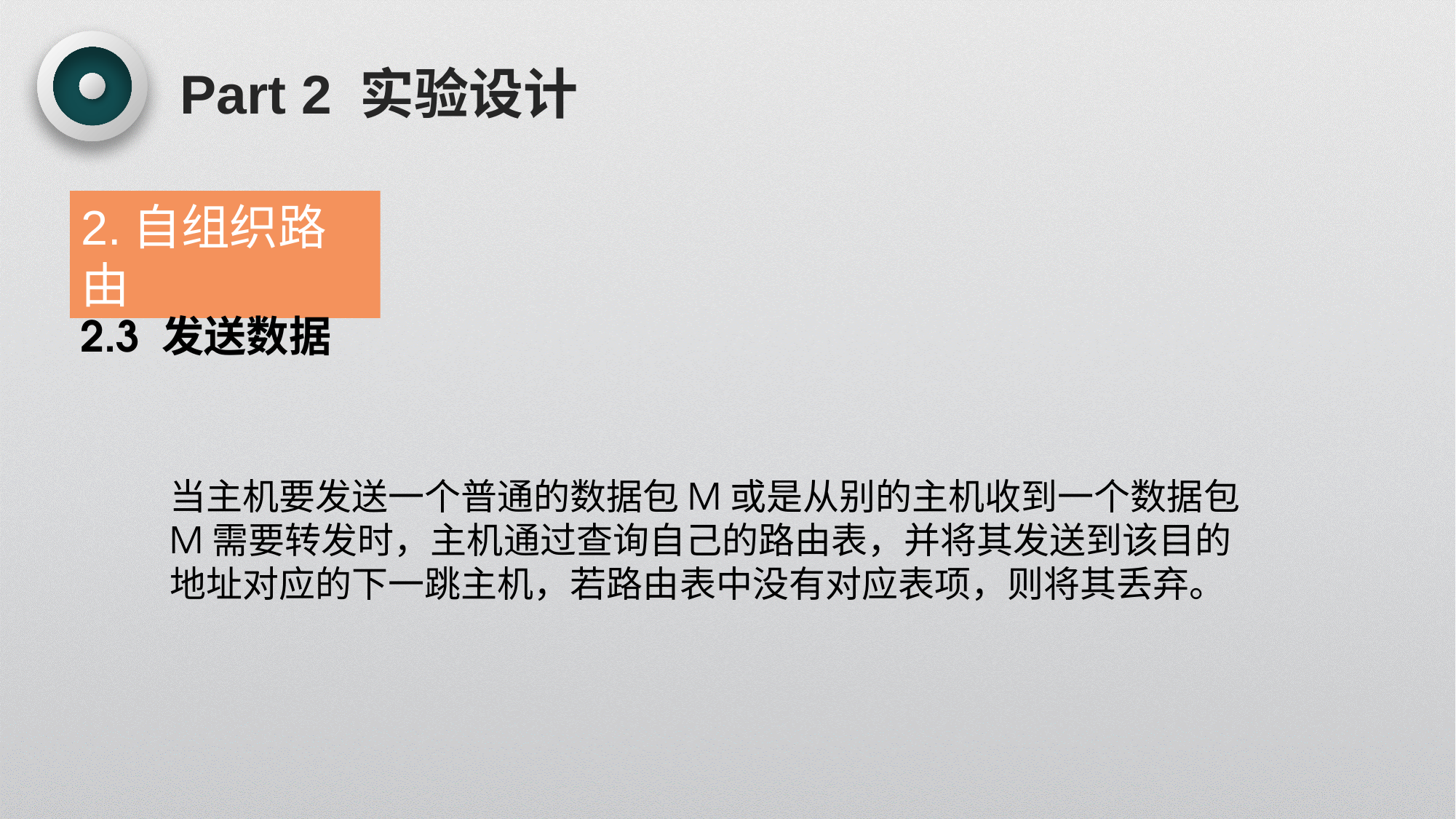

Part 2 实验设计
2.自组织路由
2.3 发送数据
当主机要发送一个普通的数据包M或是从别的主机收到一个数据包M需要转发时，主机通过查询自己的路由表，并将其发送到该目的地址对应的下一跳主机，若路由表中没有对应表项，则将其丢弃。